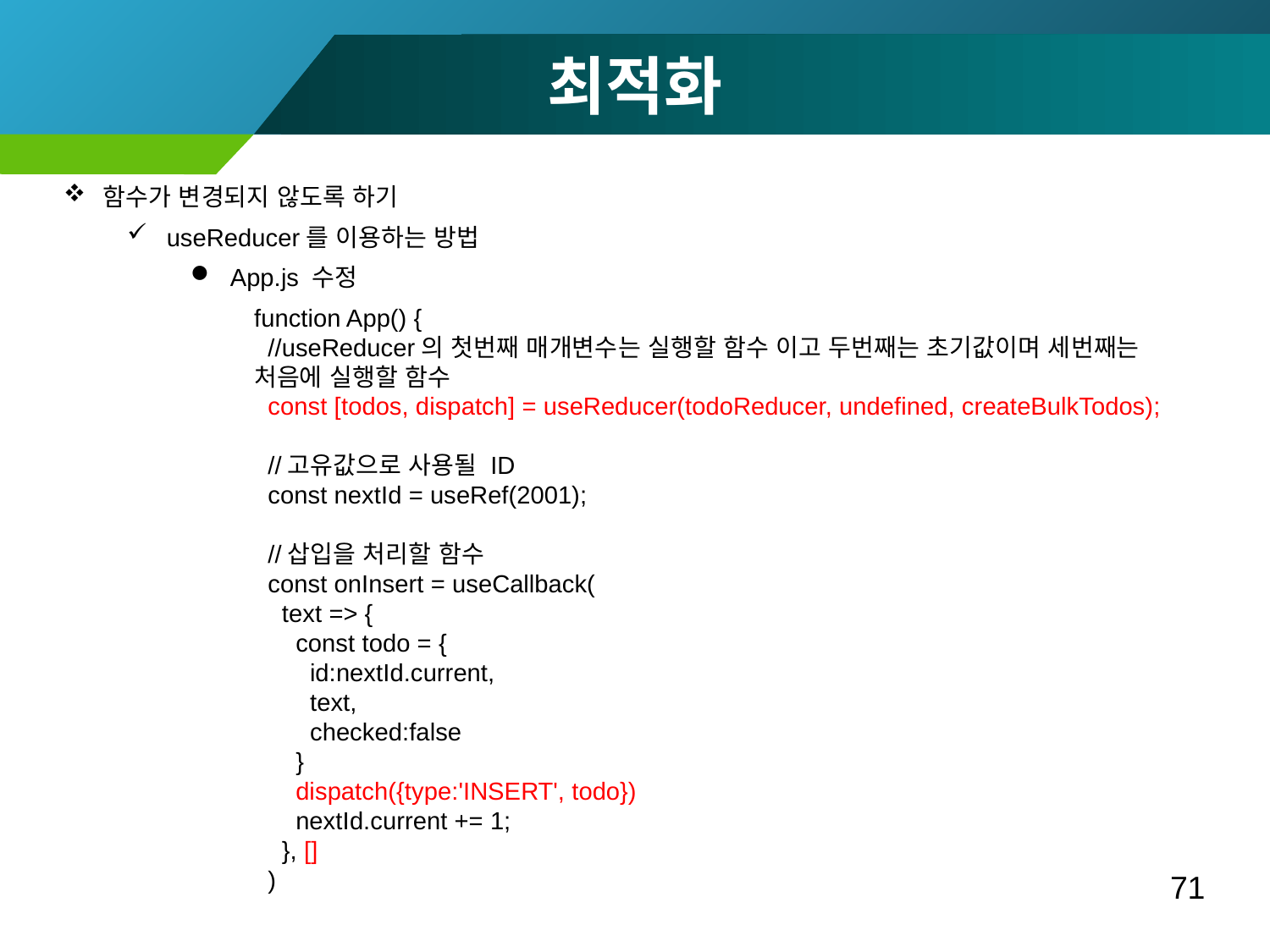

최적화
함수가 변경되지 않도록 하기
useReducer를 이용하는 방법
App.js 수정
function App() {
  //useReducer의 첫번째 매개변수는 실행할 함수 이고 두번째는 초기값이며 세번째는 처음에 실행할 함수
  const [todos, dispatch] = useReducer(todoReducer, undefined, createBulkTodos);

  //고유값으로 사용될 ID
  const nextId = useRef(2001);

  //삽입을 처리할 함수
  const onInsert = useCallback(
    text => {
      const todo = {
        id:nextId.current,
        text,
        checked:false
      }
      dispatch({type:'INSERT', todo})
      nextId.current += 1;
    }, []
  )
71